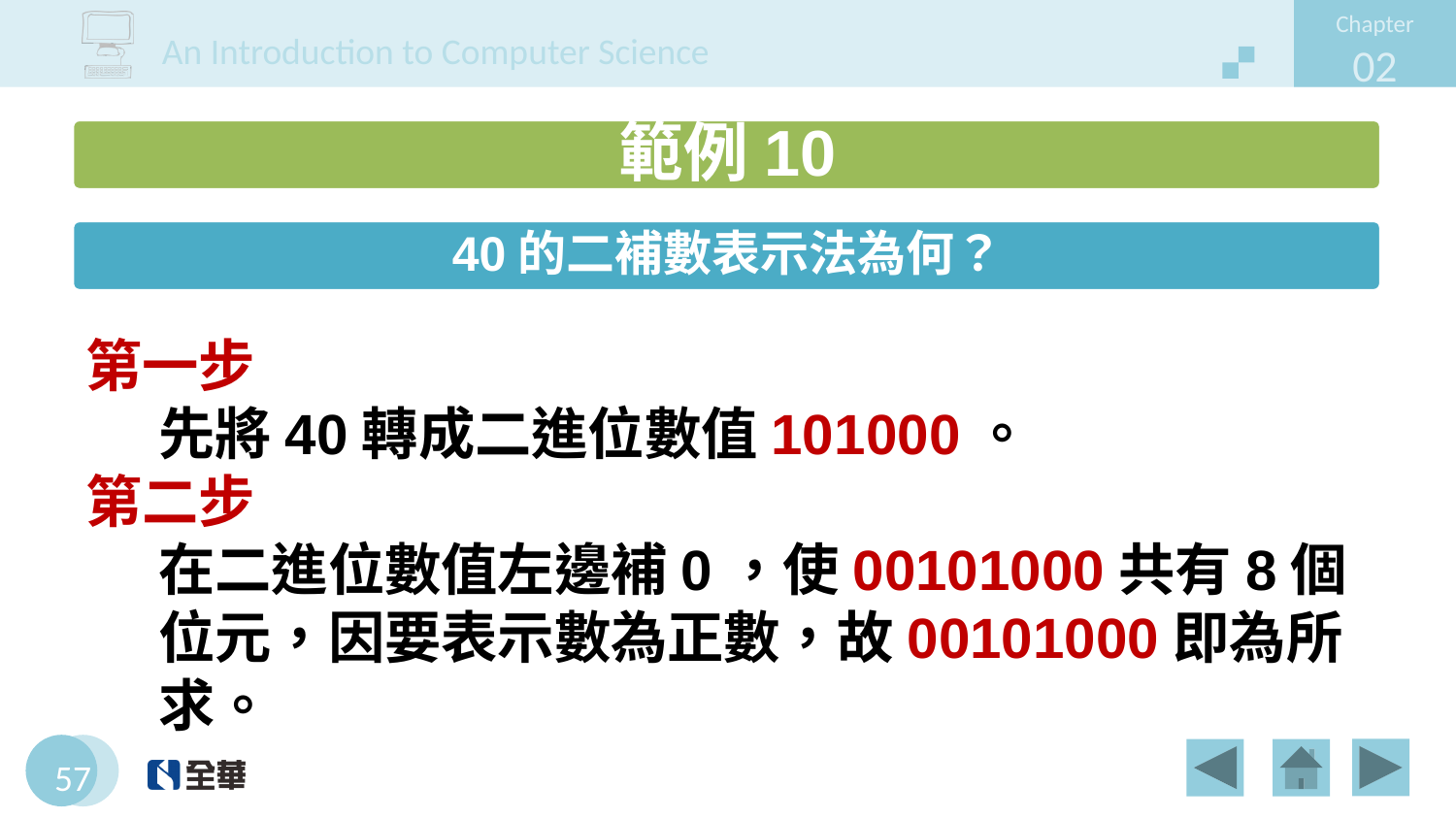

範例10
40的二補數表示法為何？
第一步
先將40轉成二進位數值101000。
第二步
在二進位數值左邊補0，使00101000共有8個位元，因要表示數為正數，故00101000即為所求。